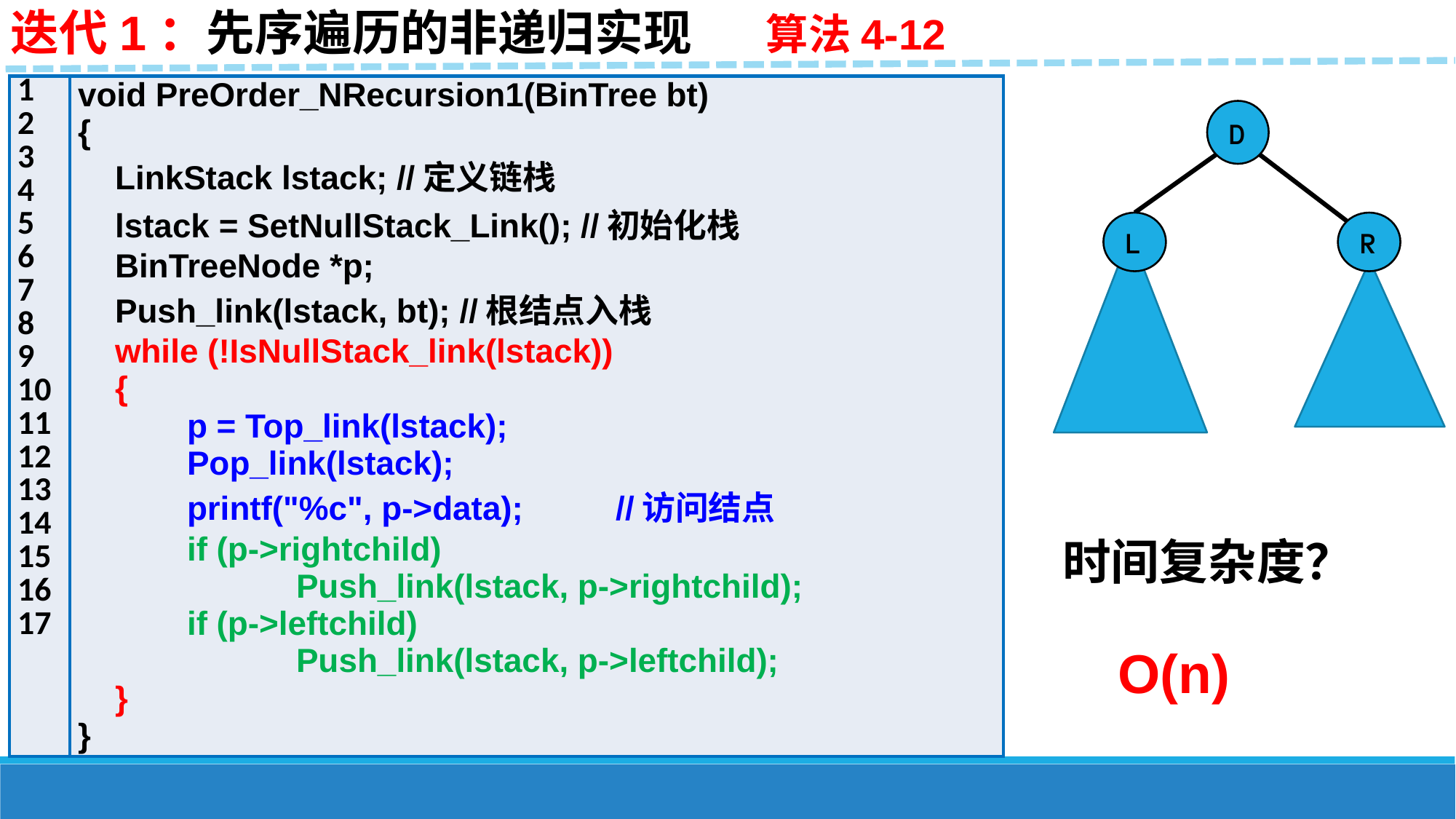

迭代1：先序遍历的非递归实现
算法4-12
| 1 2 3 4 5 6 7 8 9 10 11 12 13 14 15 16 17 | void PreOrder\_NRecursion1(BinTree bt) { LinkStack lstack; //定义链栈 lstack = SetNullStack\_Link(); //初始化栈 BinTreeNode \*p; Push\_link(lstack, bt); //根结点入栈 while (!IsNullStack\_link(lstack)) { p = Top\_link(lstack); Pop\_link(lstack); printf("%c", p->data); //访问结点 if (p->rightchild) Push\_link(lstack, p->rightchild); if (p->leftchild) Push\_link(lstack, p->leftchild); } } |
| --- | --- |
D
L
R

时间复杂度？
O(n)